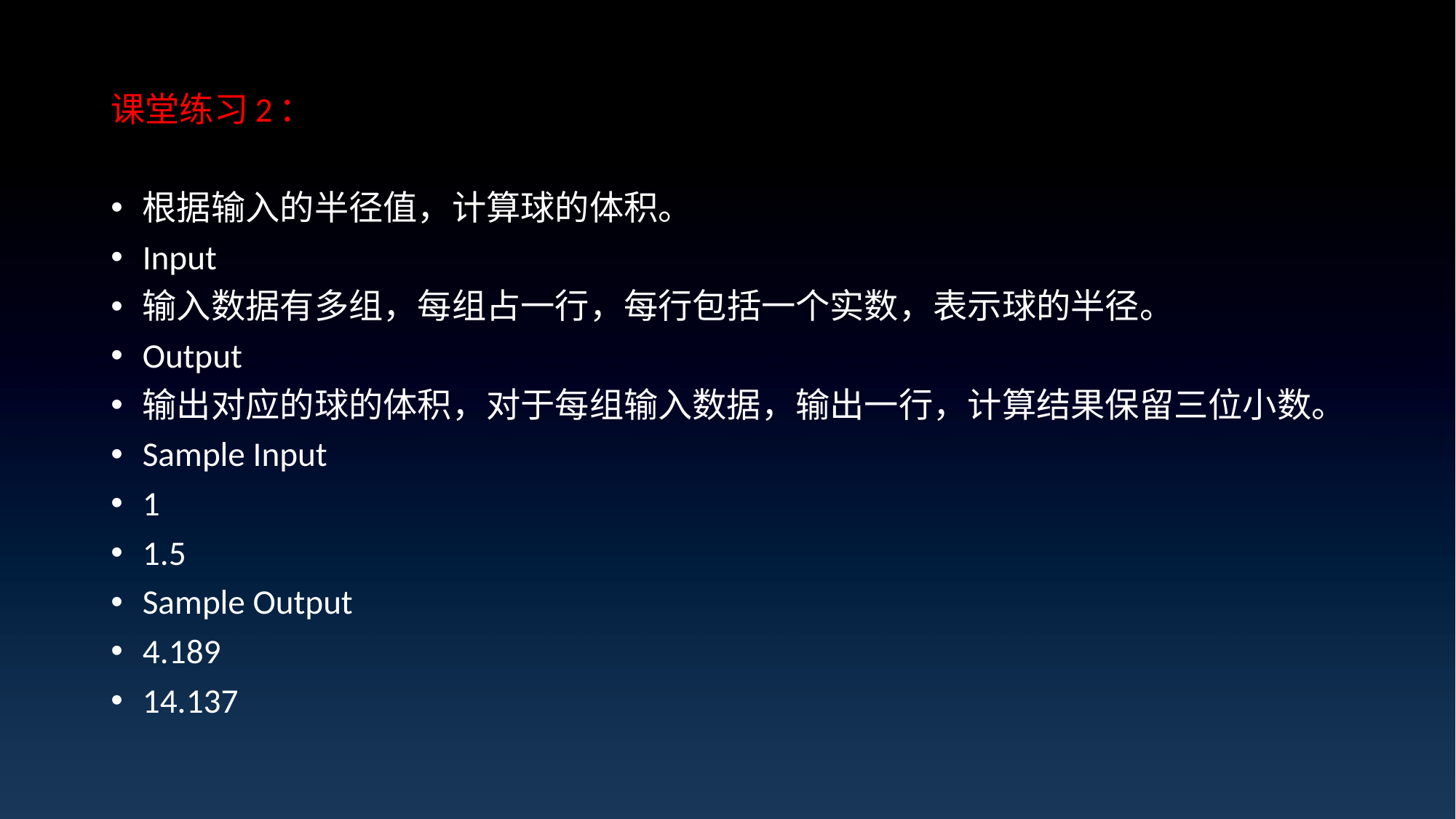

课堂练习2：

根据输入的半径值，计算球的体积。
Input
输入数据有多组，每组占一行，每行包括一个实数，表示球的半径。
Output
输出对应的球的体积，对于每组输入数据，输出一行，计算结果保留三位小数。
Sample Input
1
1.5
Sample Output
4.189
14.137